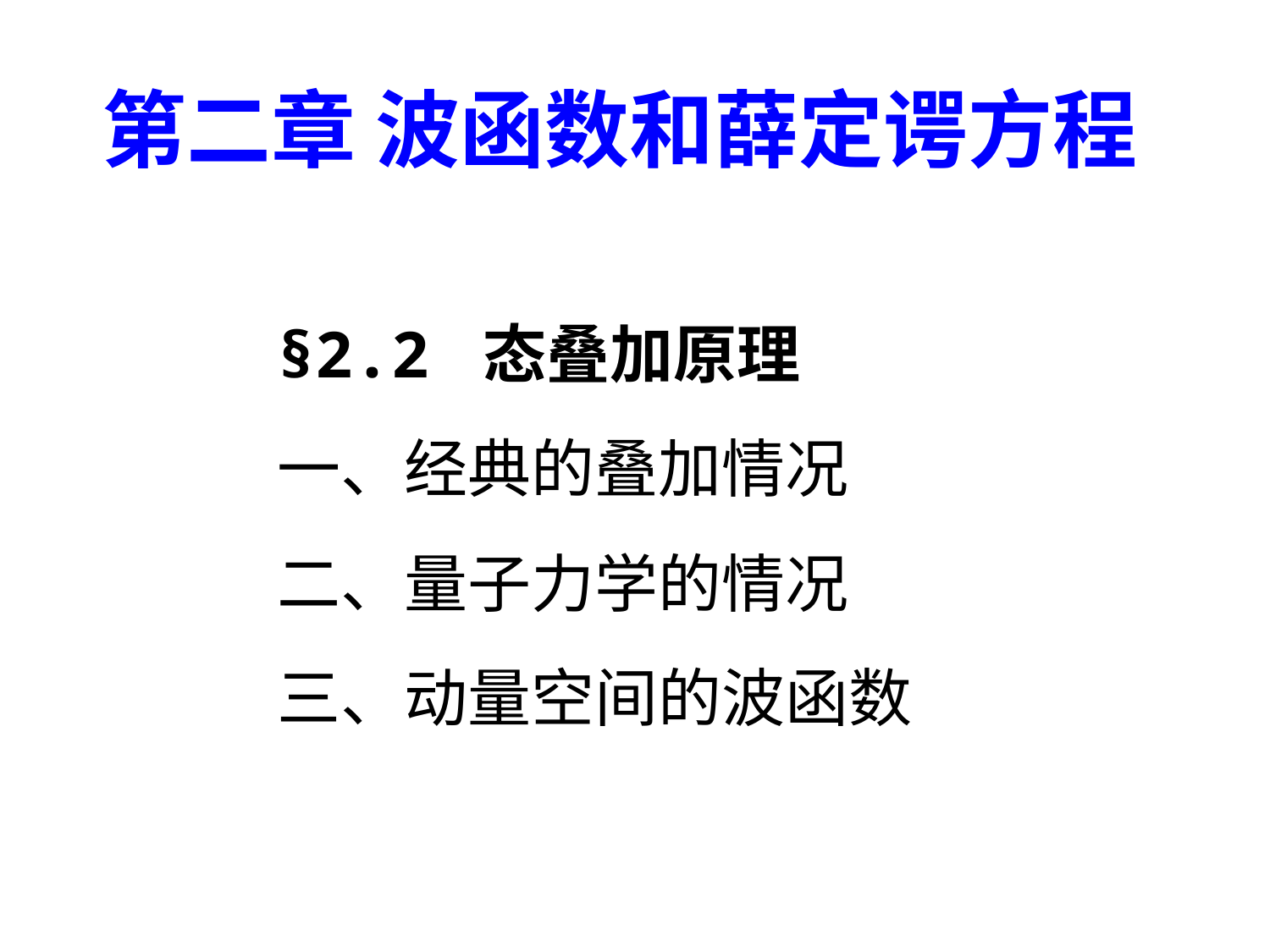

第二章 波函数和薛定谔方程
§2.2 态叠加原理
一、经典的叠加情况
二、量子力学的情况
三、动量空间的波函数